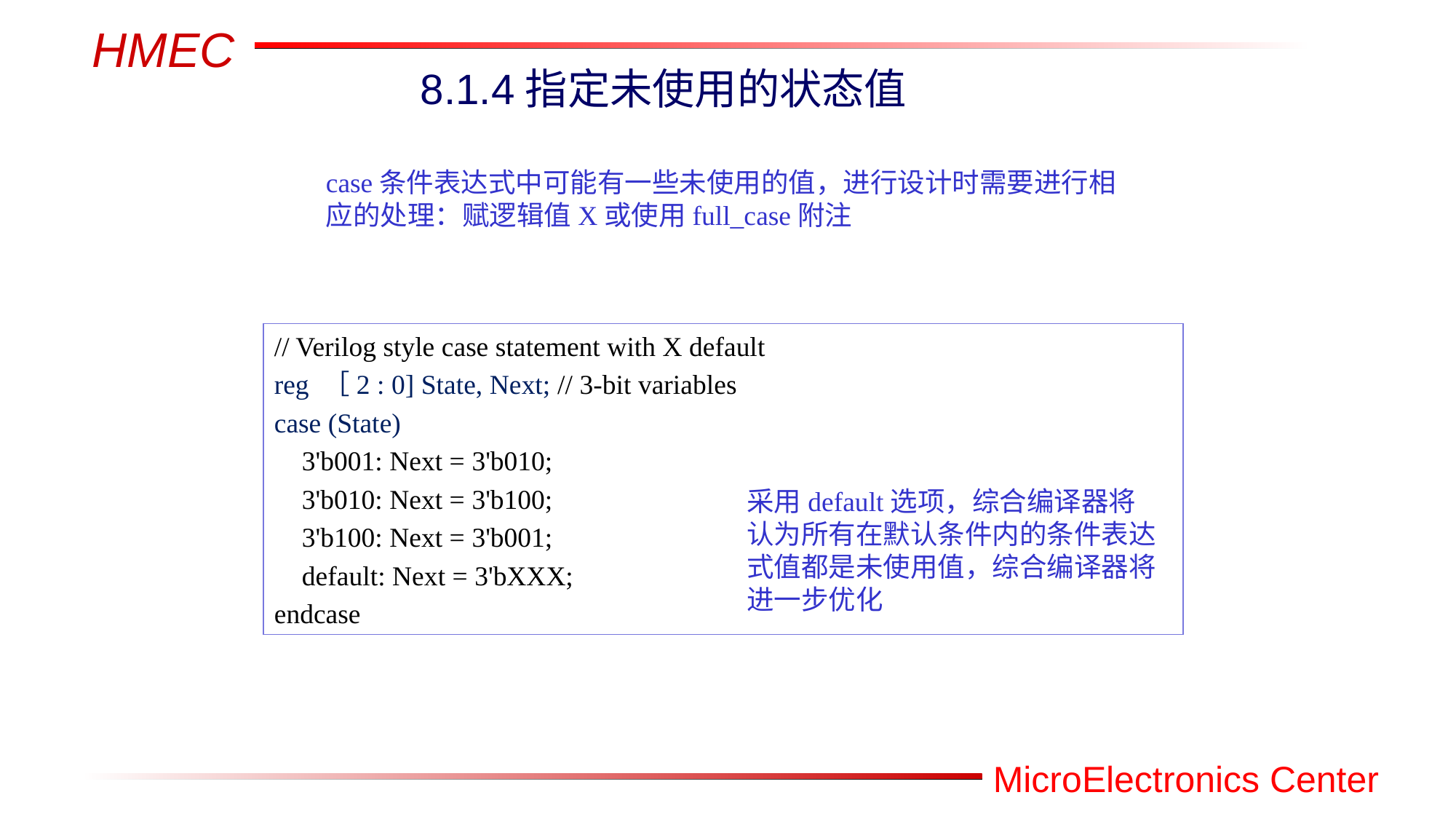

8.1.4指定未使用的状态值
case条件表达式中可能有一些未使用的值，进行设计时需要进行相应的处理：赋逻辑值X或使用full_case附注
// Verilog style case statement with X default
reg ［2 : 0] State, Next; // 3-bit variables
case (State)
    3'b001: Next = 3'b010;
    3'b010: Next = 3'b100;
    3'b100: Next = 3'b001;
    default: Next = 3'bXXX;
endcase
采用default选项，综合编译器将认为所有在默认条件内的条件表达式值都是未使用值，综合编译器将进一步优化